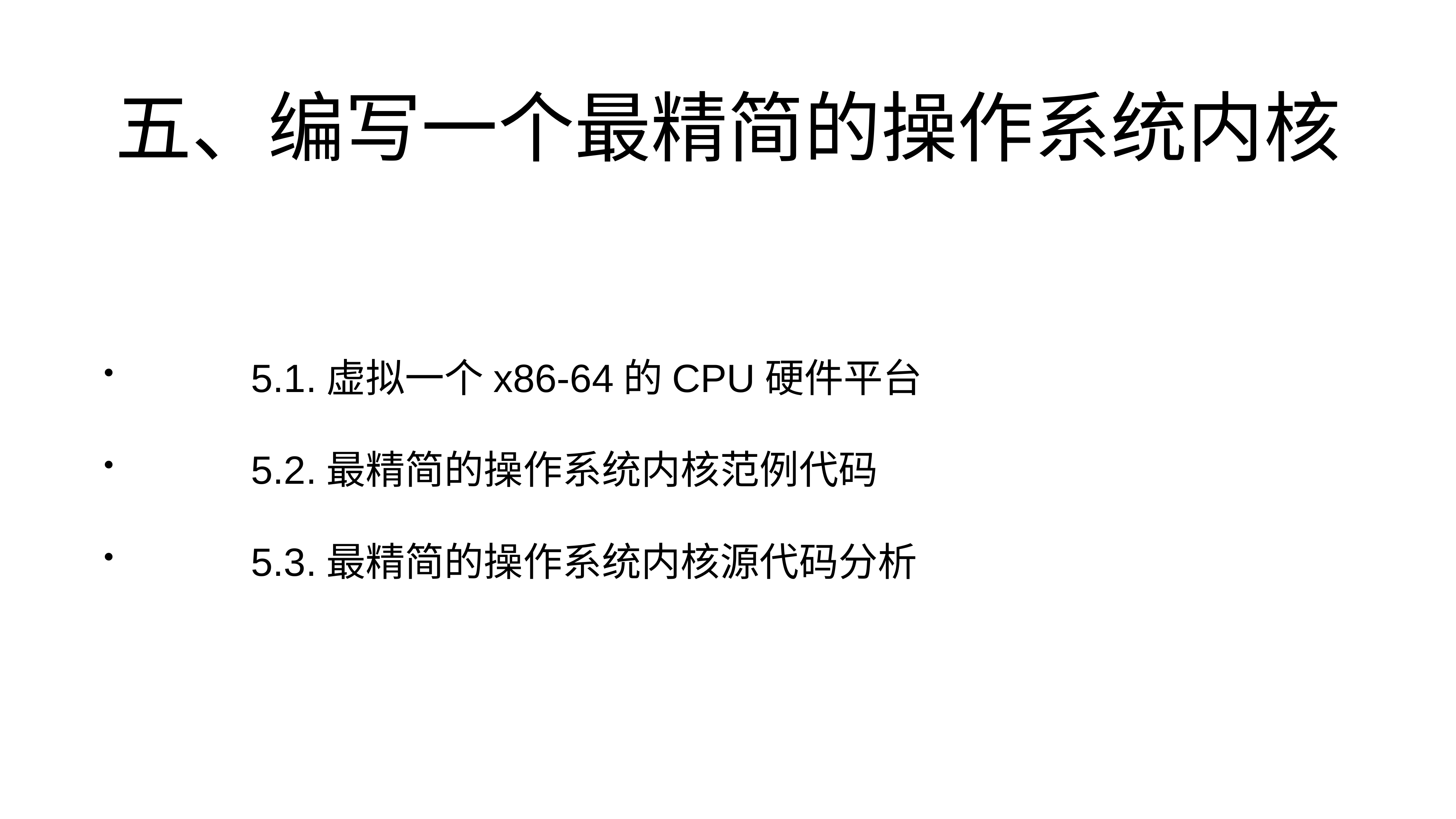

# 五、编写一个最精简的操作系统内核
		5.1.虚拟一个x86-64的CPU硬件平台
		5.2.最精简的操作系统内核范例代码
		5.3.最精简的操作系统内核源代码分析